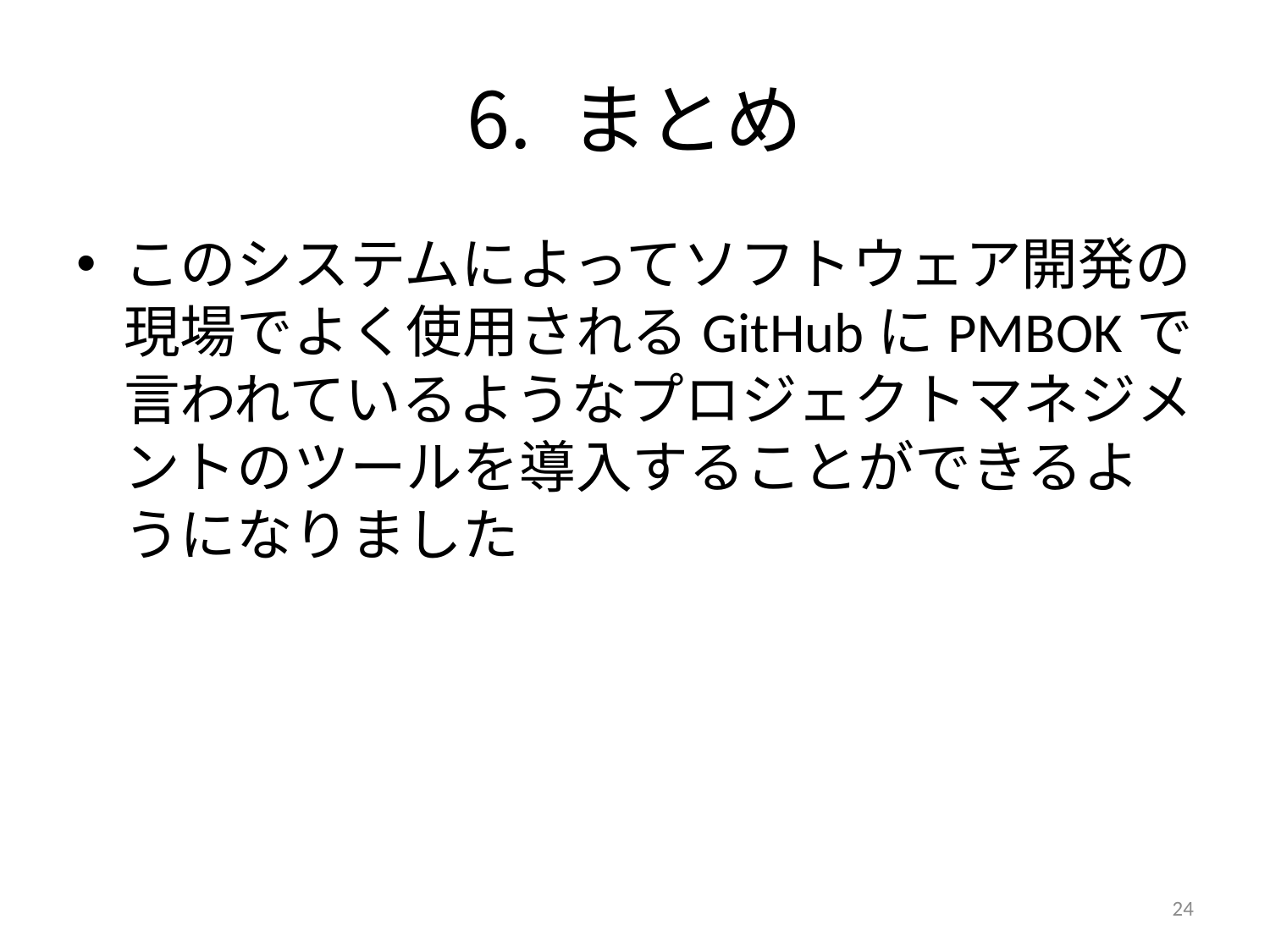

# まとめ
このシステムによってソフトウェア開発の現場でよく使用されるGitHubにPMBOKで言われているようなプロジェクトマネジメントのツールを導入することができるようになりました

24